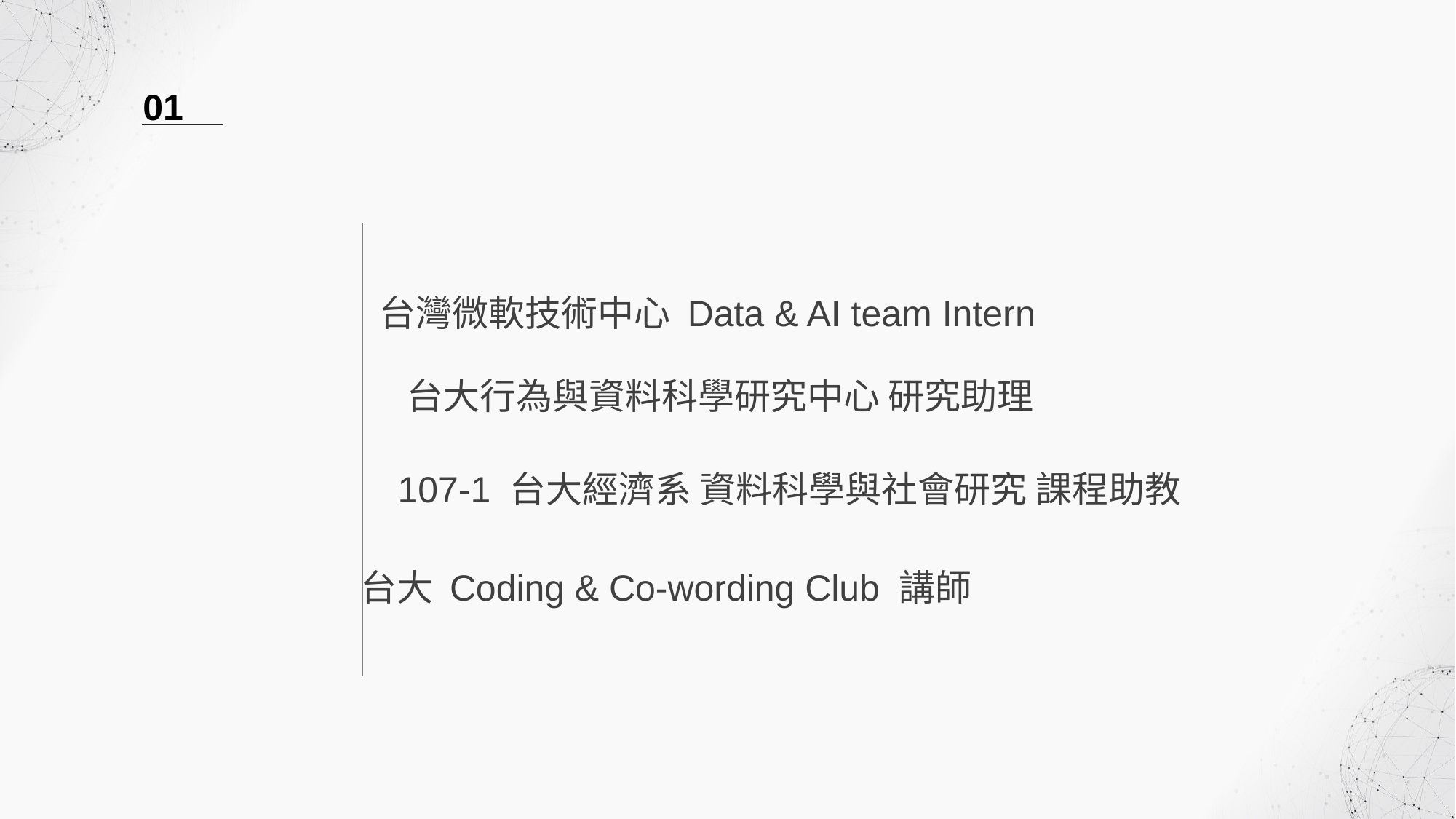

01
台灣微軟技術中心 Data & AI team Intern
台大行為與資料科學研究中心 研究助理
107-1 台大經濟系 資料科學與社會研究 課程助教
台大 Coding & Co-wording Club 講師